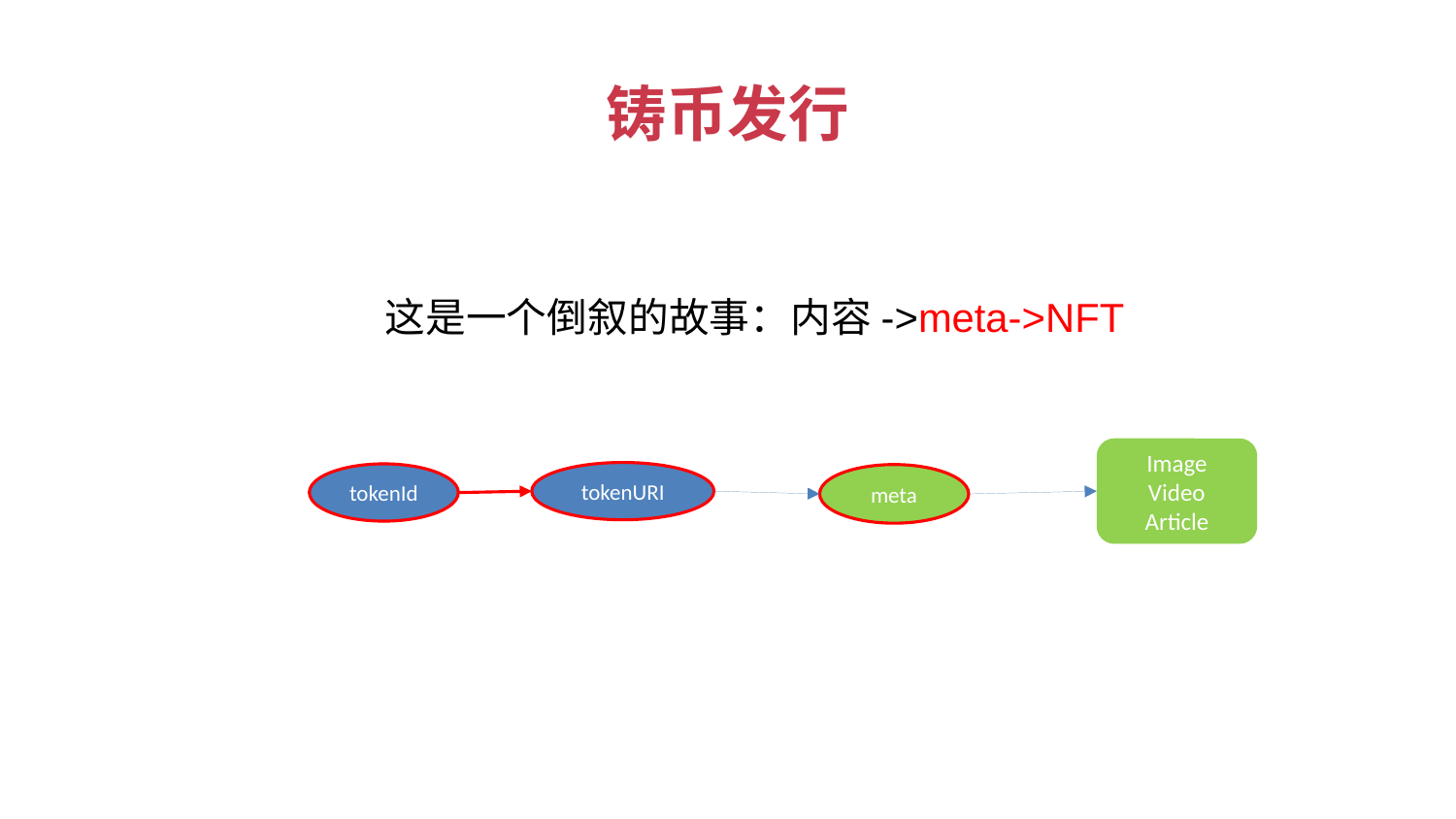

铸币发行
这是一个倒叙的故事：内容->meta->NFT

Image
Video
Article
tokenURI
tokenId
meta